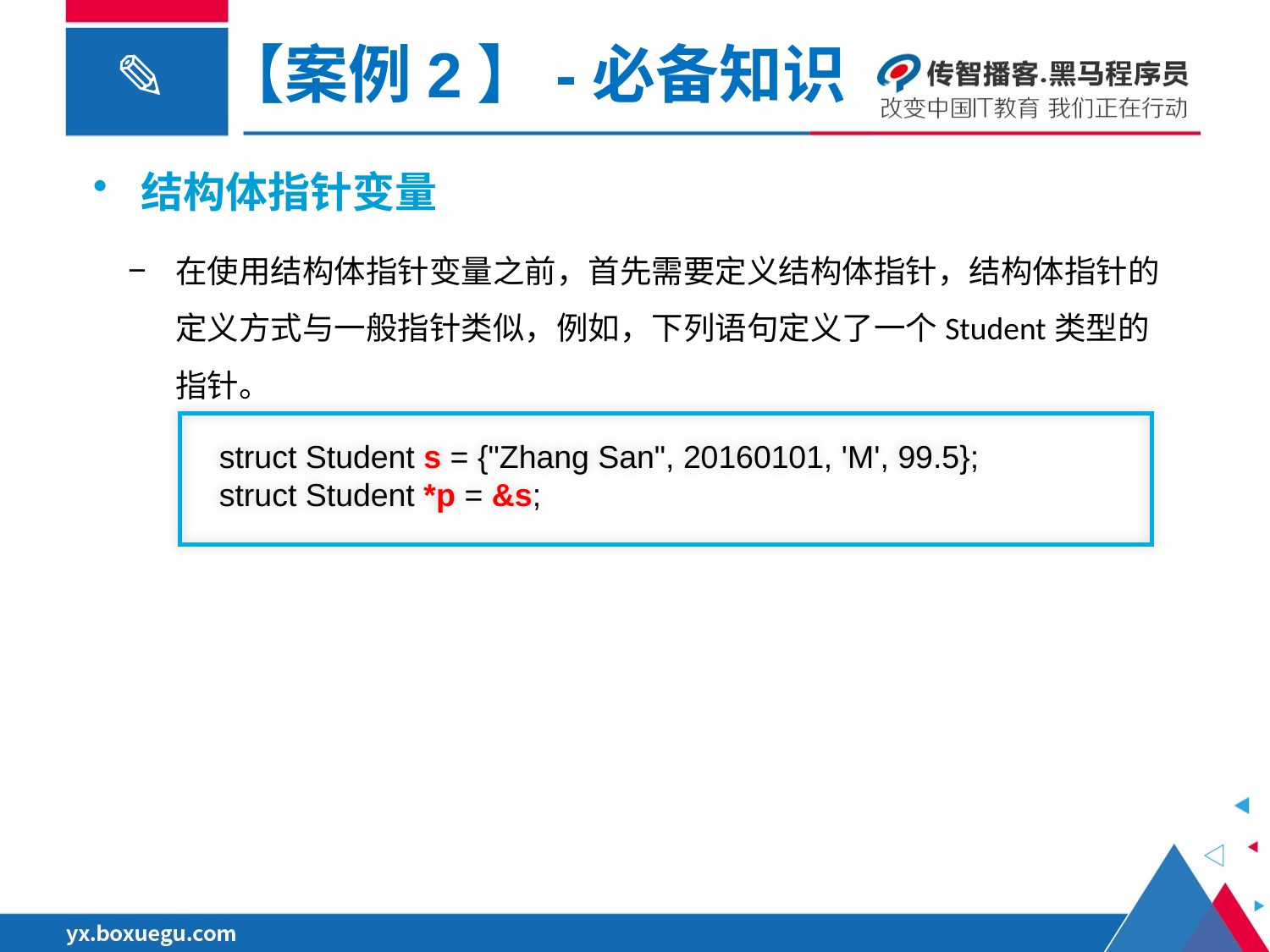

【案例2】-必备知识
结构体指针变量
在使用结构体指针变量之前，首先需要定义结构体指针，结构体指针的定义方式与一般指针类似，例如，下列语句定义了一个Student类型的指针。

   struct Student s = {"Zhang San", 20160101, 'M', 99.5};
   struct Student *p = &s;